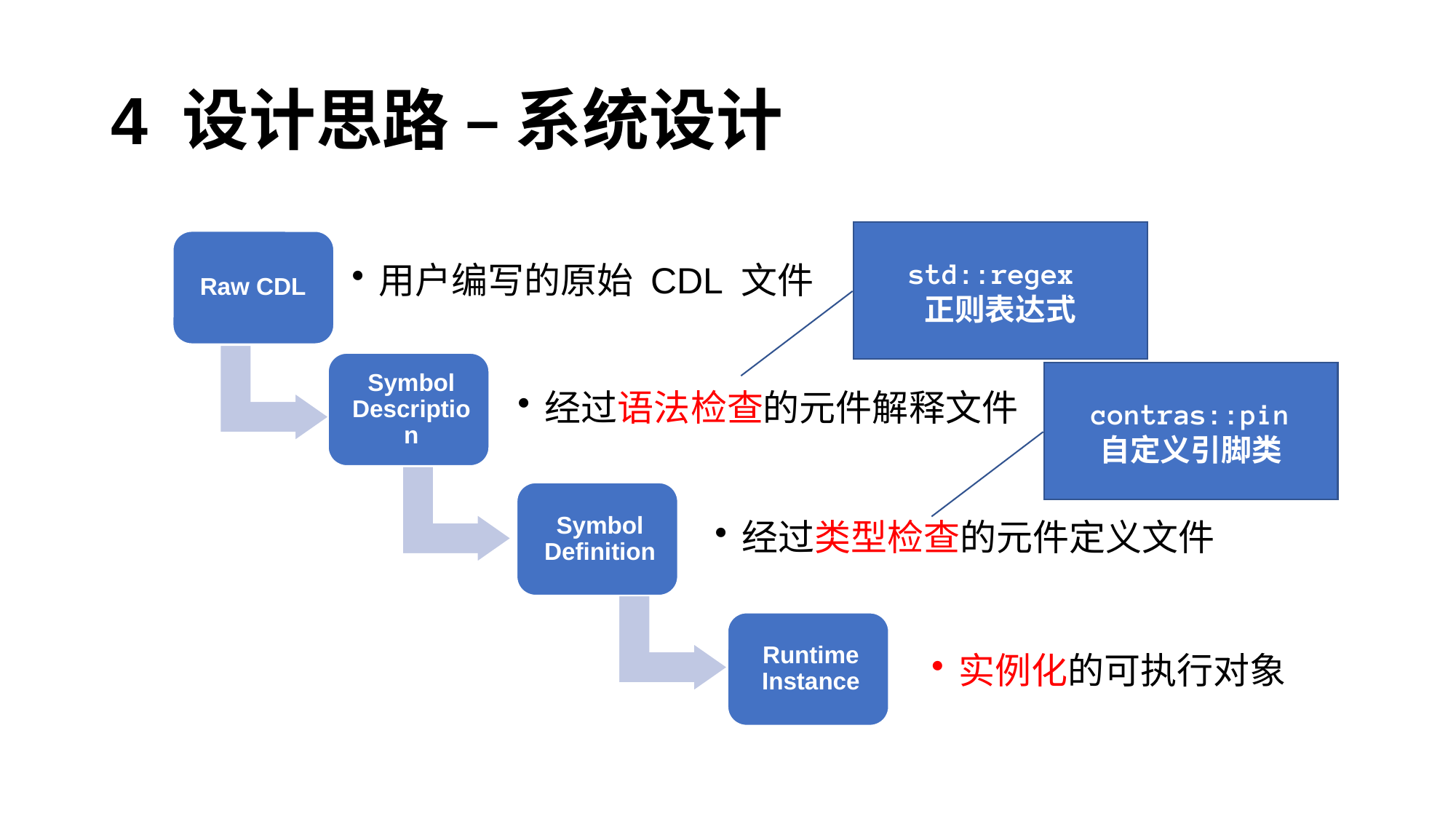

# 4 设计思路 – 系统设计
Raw CDL
用户编写的原始 CDL 文件
Symbol Description
经过语法检查的元件解释文件
Symbol Definition
经过类型检查的元件定义文件
Runtime Instance
实例化的可执行对象
std::regex
正则表达式
contras::pin
自定义引脚类